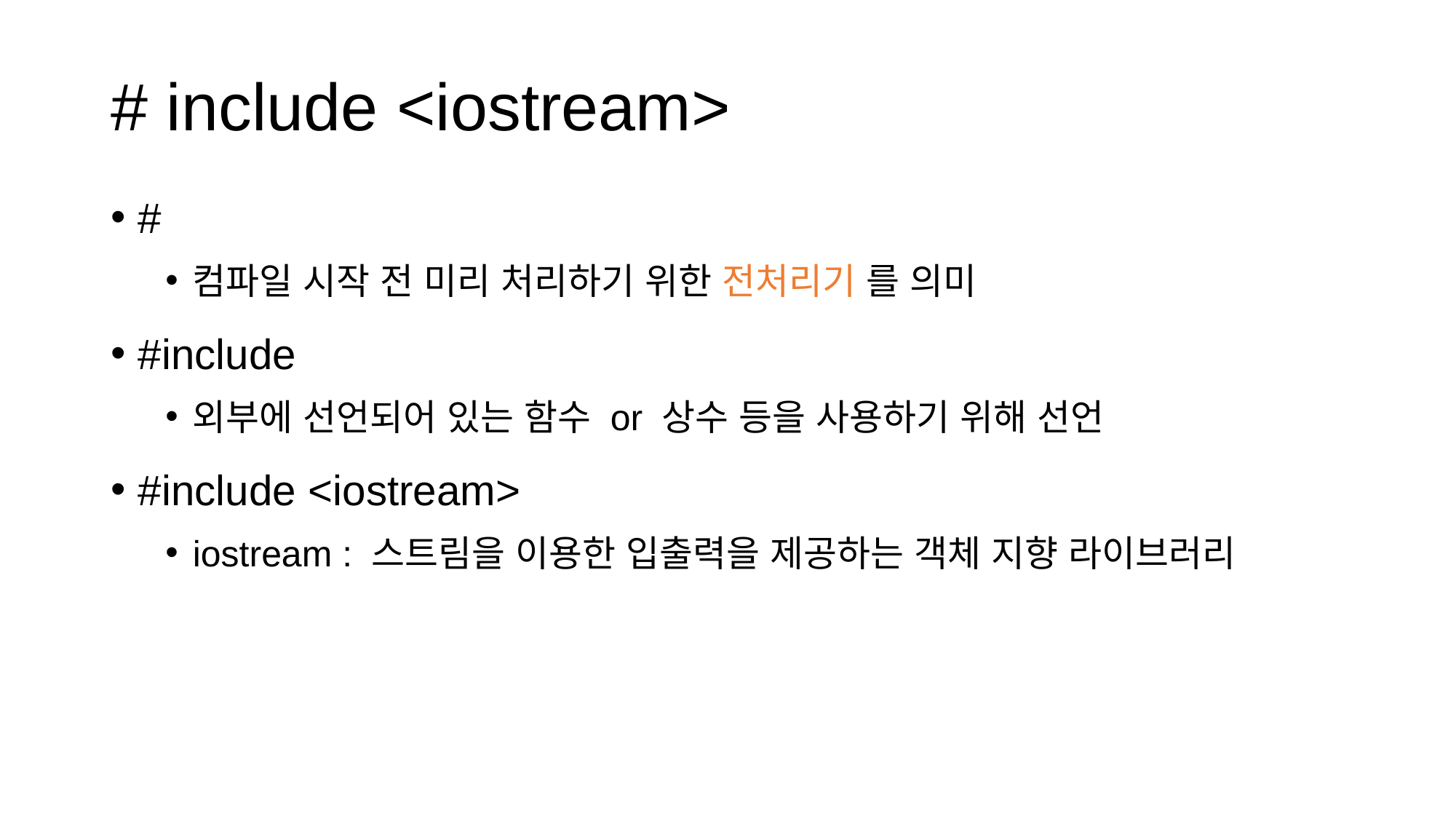

# # include <iostream>
#
컴파일 시작 전 미리 처리하기 위한 전처리기 를 의미
#include
외부에 선언되어 있는 함수 or 상수 등을 사용하기 위해 선언
#include <iostream>
iostream : 스트림을 이용한 입출력을 제공하는 객체 지향 라이브러리